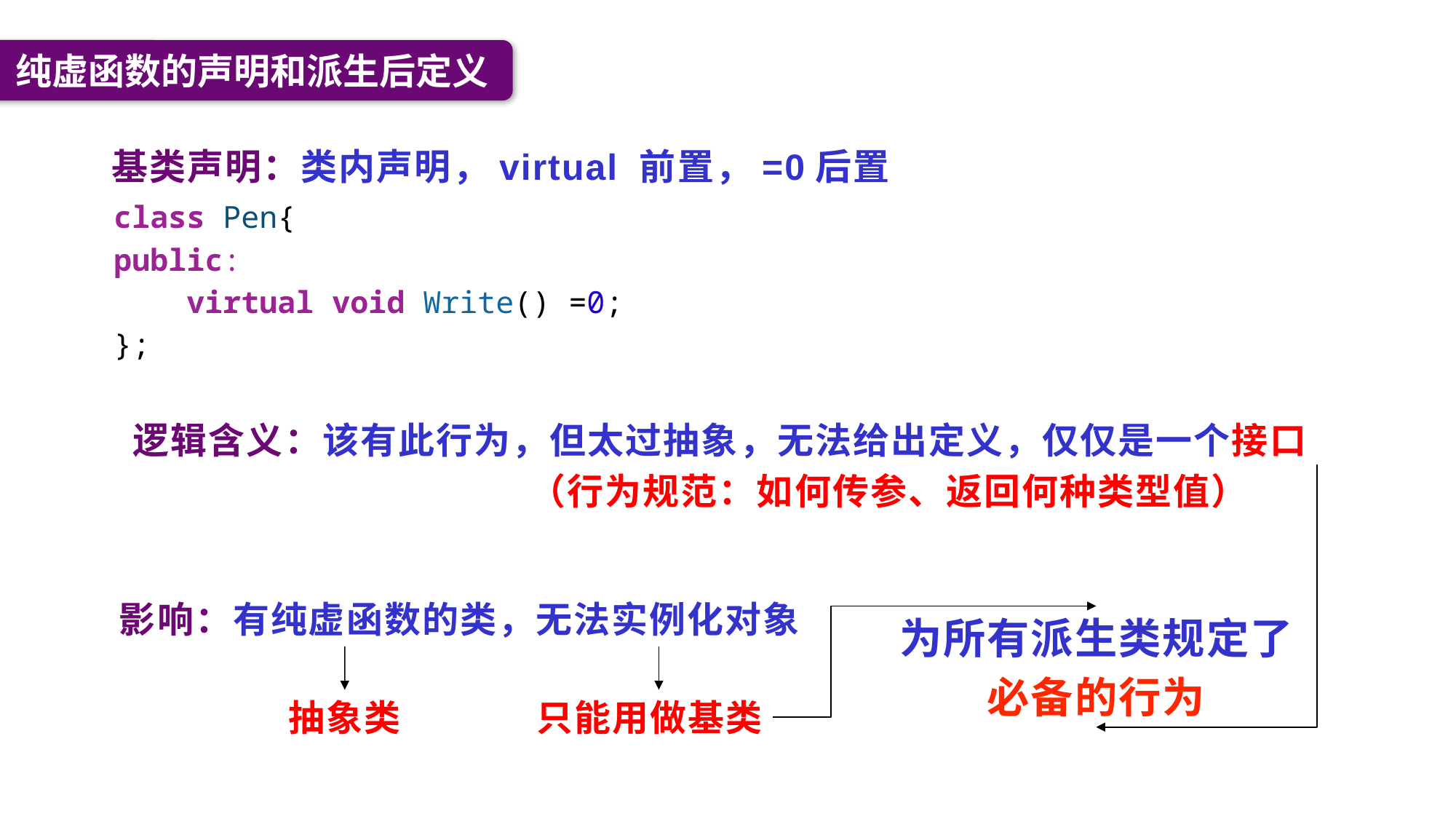

纯虚函数的声明和派生后定义
基类声明：类内声明，virtual 前置，=0后置
class Pen{
public:
    virtual void Write() =0;
};
逻辑含义：该有此行为，但太过抽象，无法给出定义，仅仅是一个接口
                                        （行为规范：如何传参、返回何种类型值）
影响：有纯虚函数的类，无法实例化对象
为所有派生类规定了
必备的行为
抽象类
只能用做基类
29